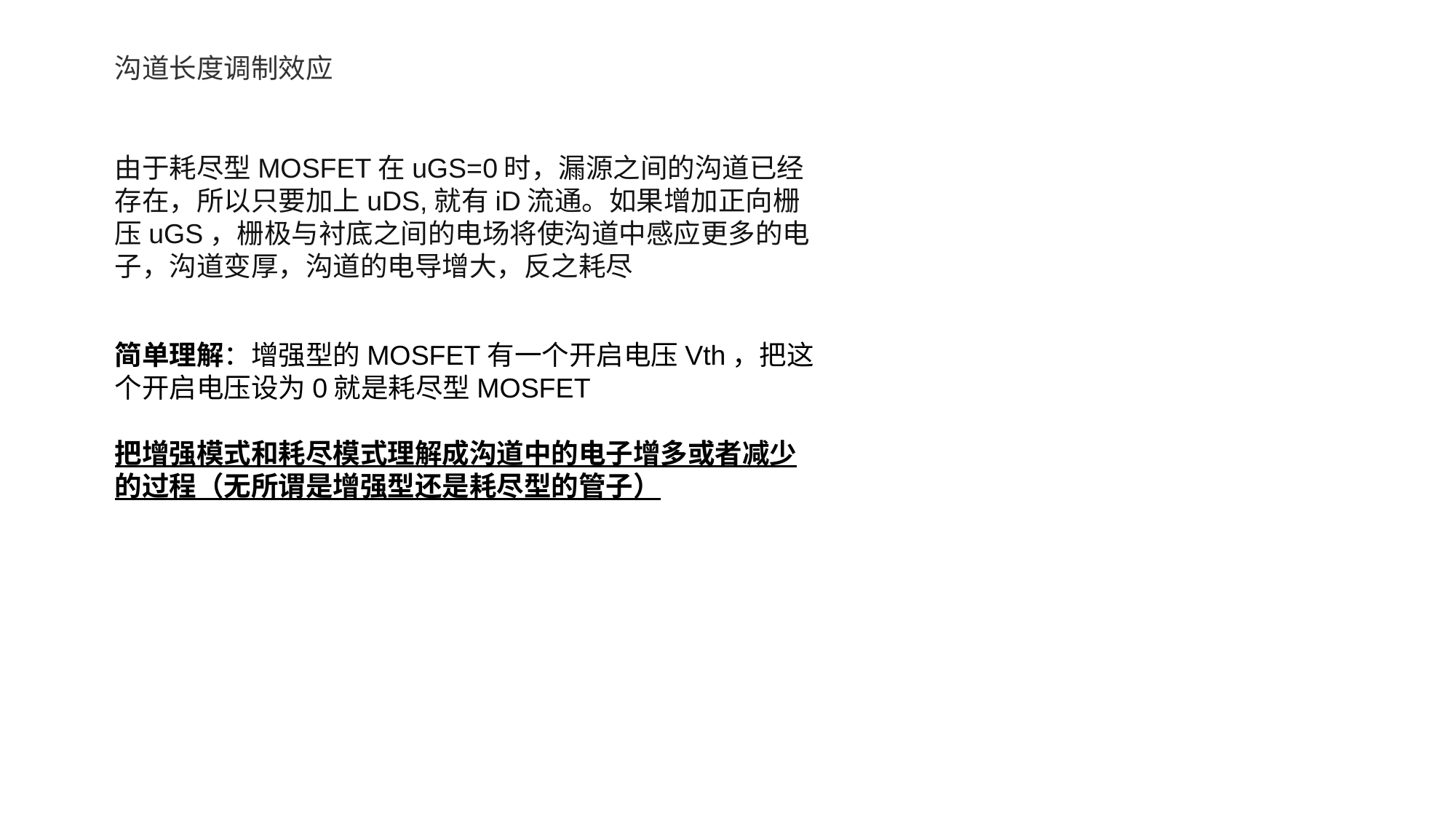

沟道长度调制效应
由于耗尽型MOSFET在uGS=0时，漏源之间的沟道已经存在，所以只要加上uDS,就有iD流通。如果增加正向栅压uGS，栅极与衬底之间的电场将使沟道中感应更多的电子，沟道变厚，沟道的电导增大，反之耗尽
简单理解：增强型的MOSFET有一个开启电压Vth，把这个开启电压设为0就是耗尽型MOSFET

把增强模式和耗尽模式理解成沟道中的电子增多或者减少的过程（无所谓是增强型还是耗尽型的管子）